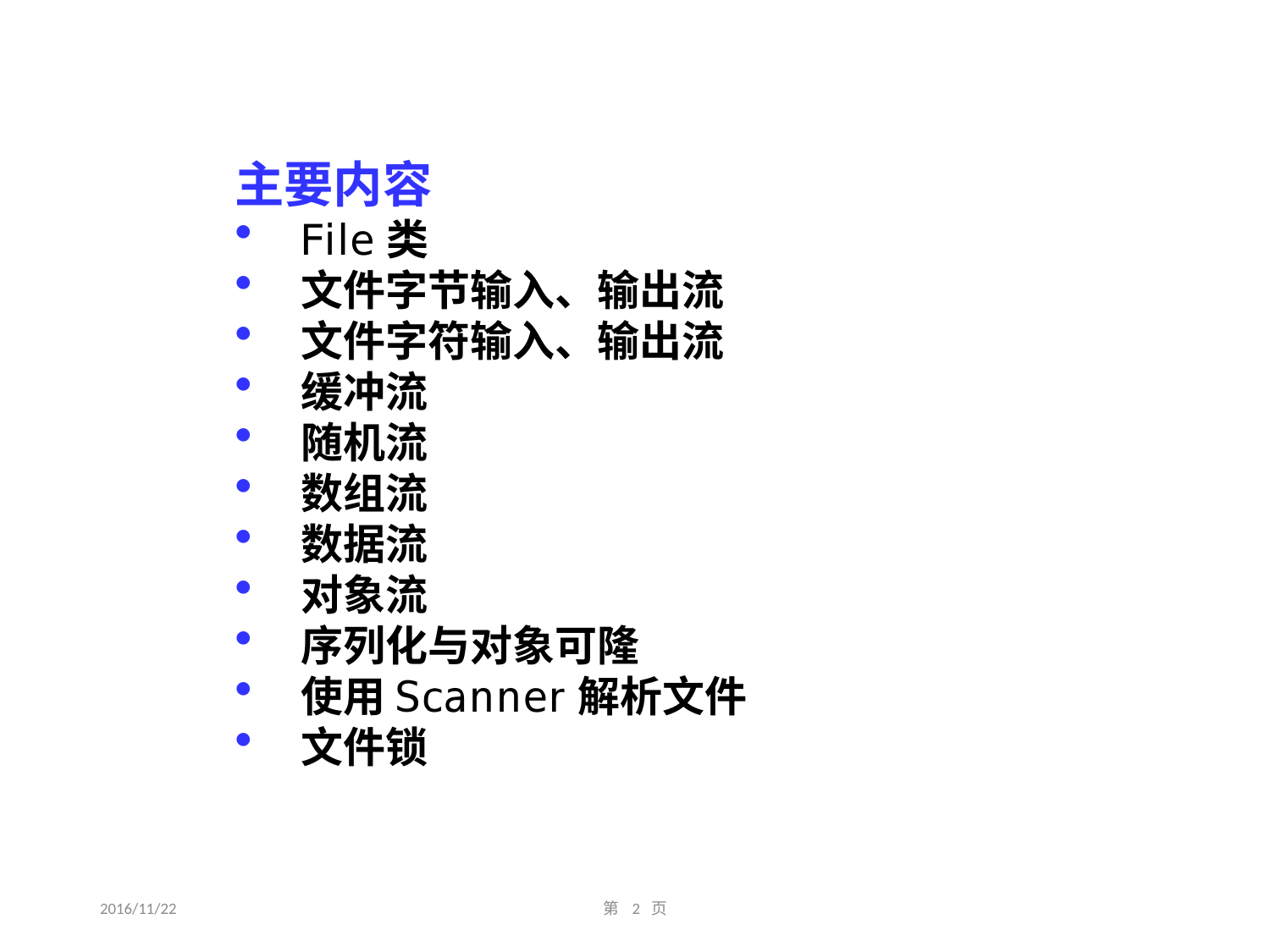

主要内容
File类
文件字节输入、输出流
文件字符输入、输出流
缓冲流
随机流
数组流
数据流
对象流
序列化与对象可隆
使用Scanner解析文件
文件锁
2016/11/22
第  2  页